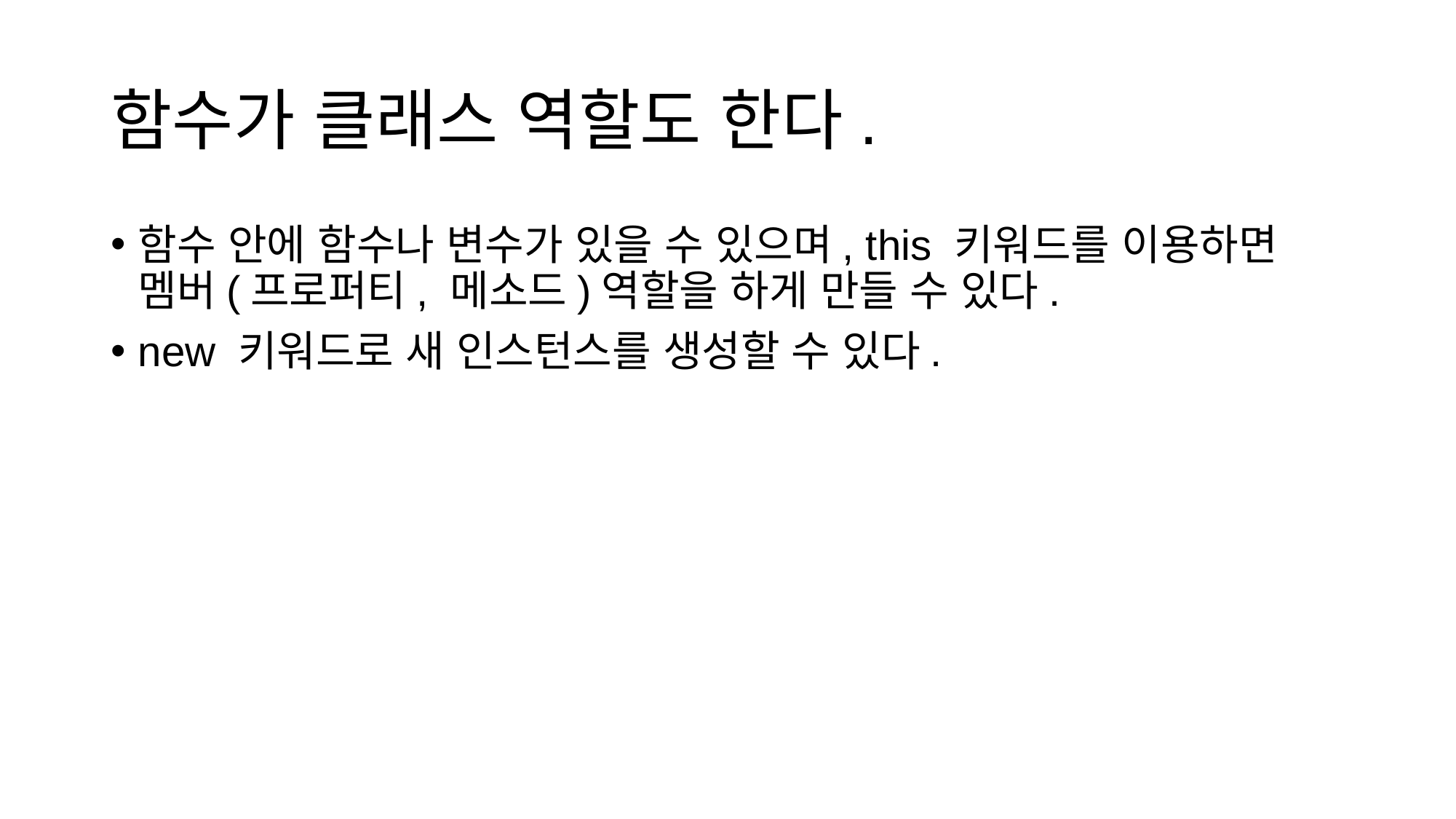

# 함수가 클래스 역할도 한다.
함수 안에 함수나 변수가 있을 수 있으며, this 키워드를 이용하면 멤버(프로퍼티, 메소드)역할을 하게 만들 수 있다.
new 키워드로 새 인스턴스를 생성할 수 있다.